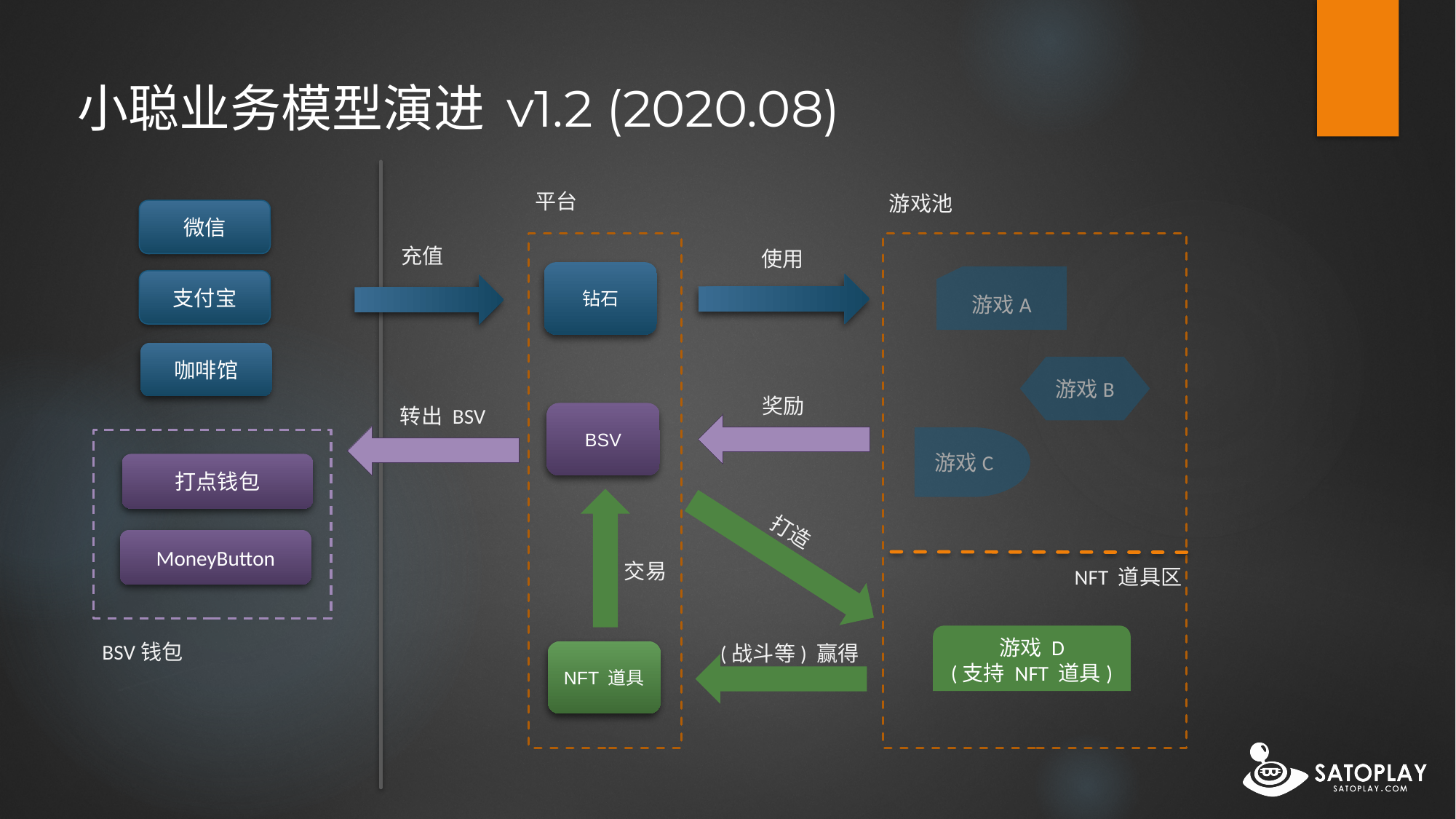

# 小聪业务模型演进 v1.2 (2020.08)
平台
游戏池
微信

充值
使用
钻石
游戏A
支付宝
咖啡馆

游戏B

奖励
转出 BSV
BSV
游戏C

打点钱包

打造
MoneyButton
交易
NFT 道具区

游戏 D
(支持 NFT 道具)
BSV钱包
(战斗等) 赢得
NFT 道具